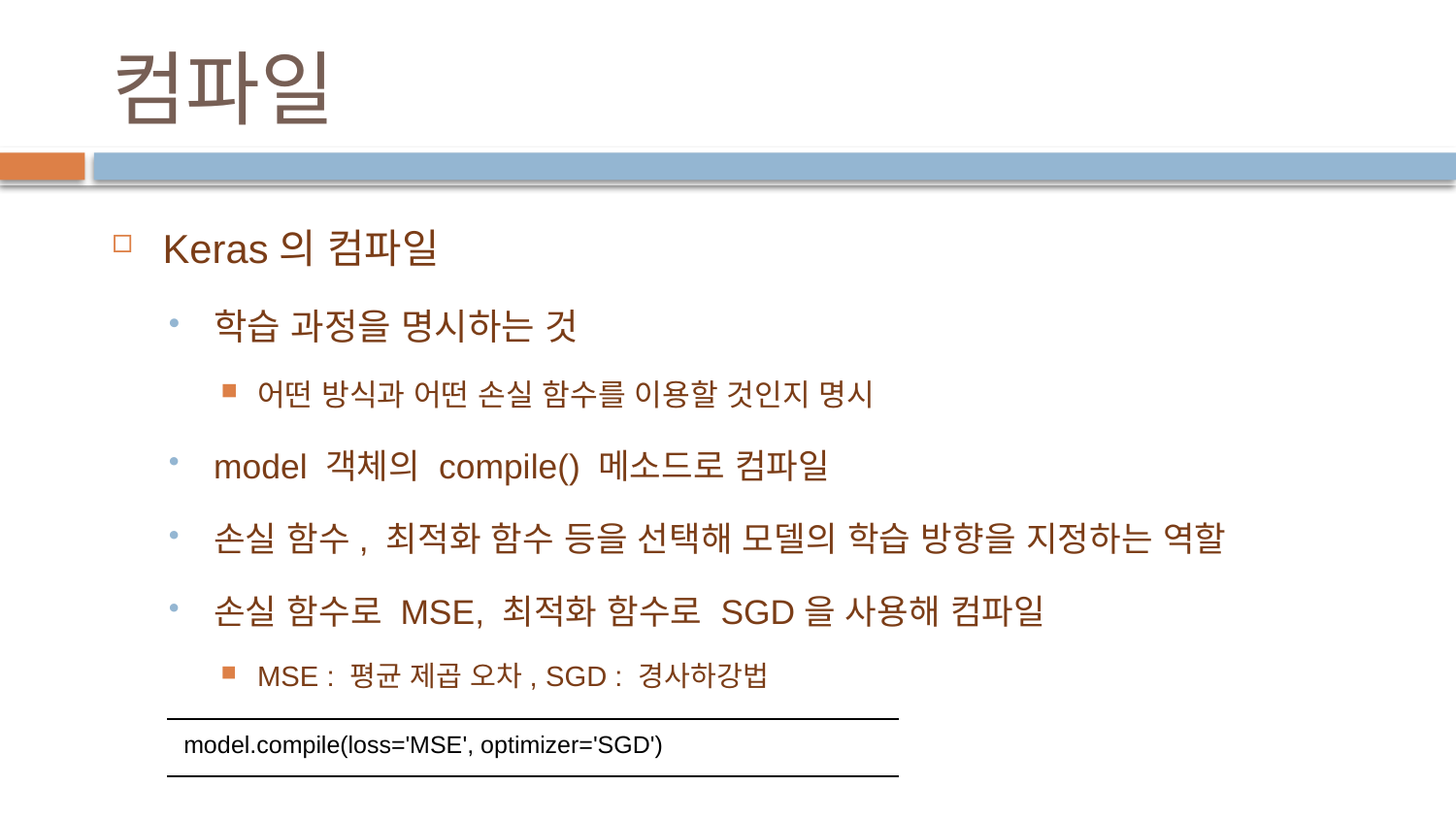

# 컴파일
Keras의 컴파일
학습 과정을 명시하는 것
어떤 방식과 어떤 손실 함수를 이용할 것인지 명시
model 객체의 compile() 메소드로 컴파일
손실 함수, 최적화 함수 등을 선택해 모델의 학습 방향을 지정하는 역할
손실 함수로 MSE, 최적화 함수로 SGD을 사용해 컴파일
MSE : 평균 제곱 오차, SGD : 경사하강법

| model.compile(loss='MSE', optimizer='SGD') |
| --- |